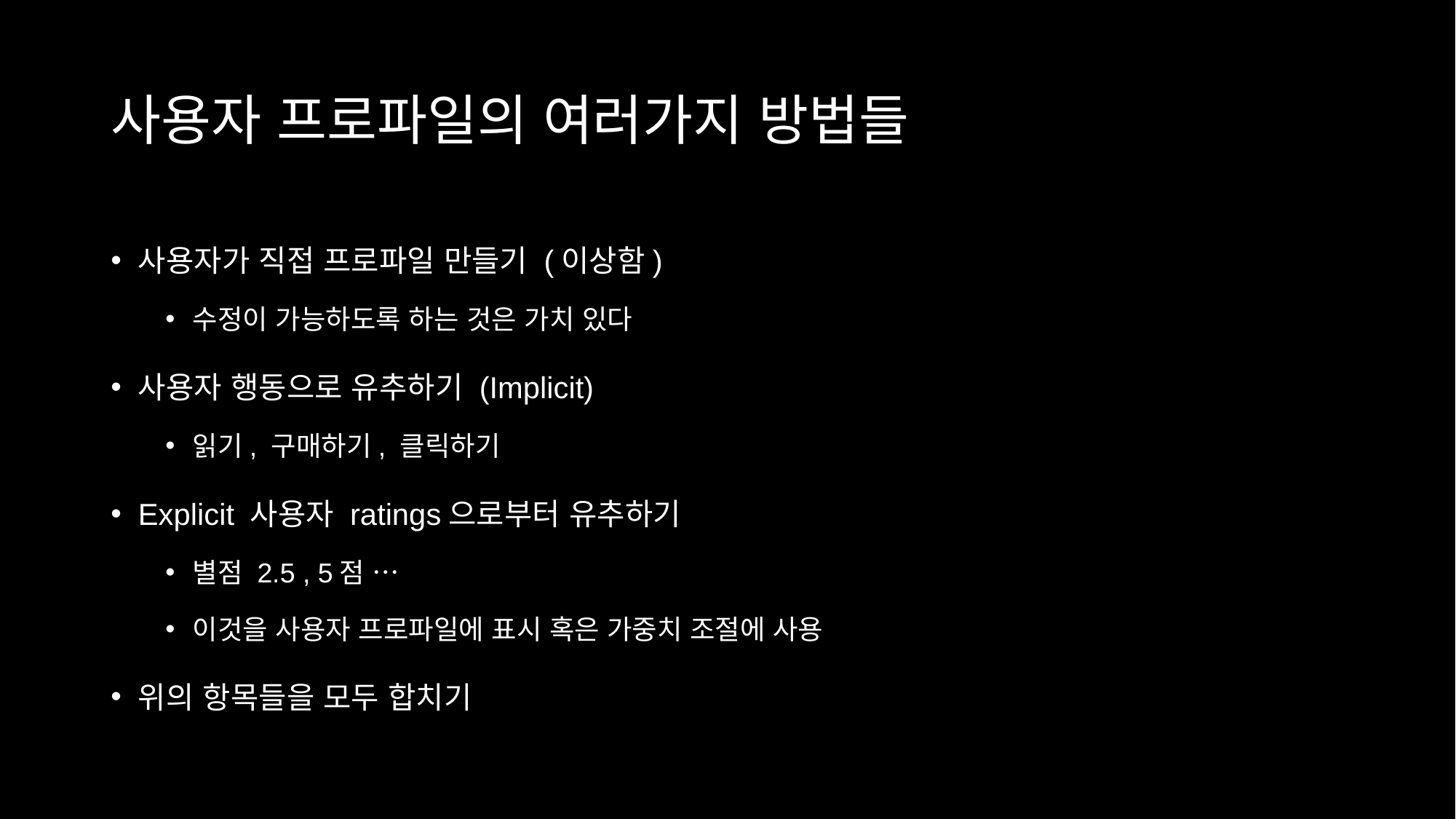

# 사용자 프로파일의 여러가지 방법들
사용자가 직접 프로파일 만들기 (이상함)
수정이 가능하도록 하는 것은 가치 있다
사용자 행동으로 유추하기 (Implicit)
읽기, 구매하기, 클릭하기
Explicit 사용자 ratings으로부터 유추하기
별점 2.5 , 5점 …
이것을 사용자 프로파일에 표시 혹은 가중치 조절에 사용
위의 항목들을 모두 합치기